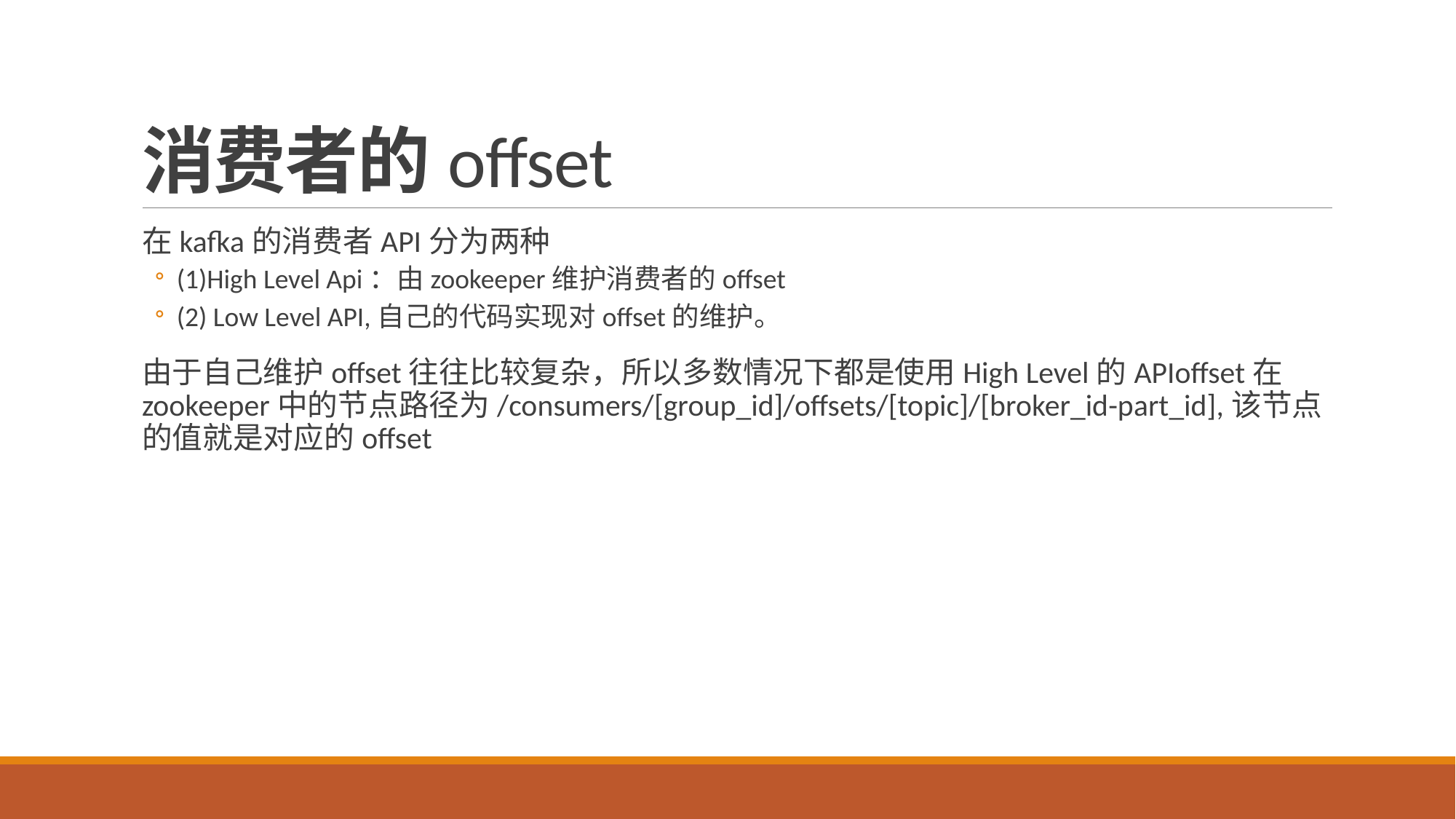

# 消费者的offset
在kafka的消费者API分为两种
(1)High Level Api：由zookeeper维护消费者的offset
(2) Low Level API,自己的代码实现对offset的维护。
由于自己维护offset往往比较复杂，所以多数情况下都是使用High Level的APIoffset在zookeeper中的节点路径为/consumers/[group_id]/offsets/[topic]/[broker_id-part_id],该节点的值就是对应的offset